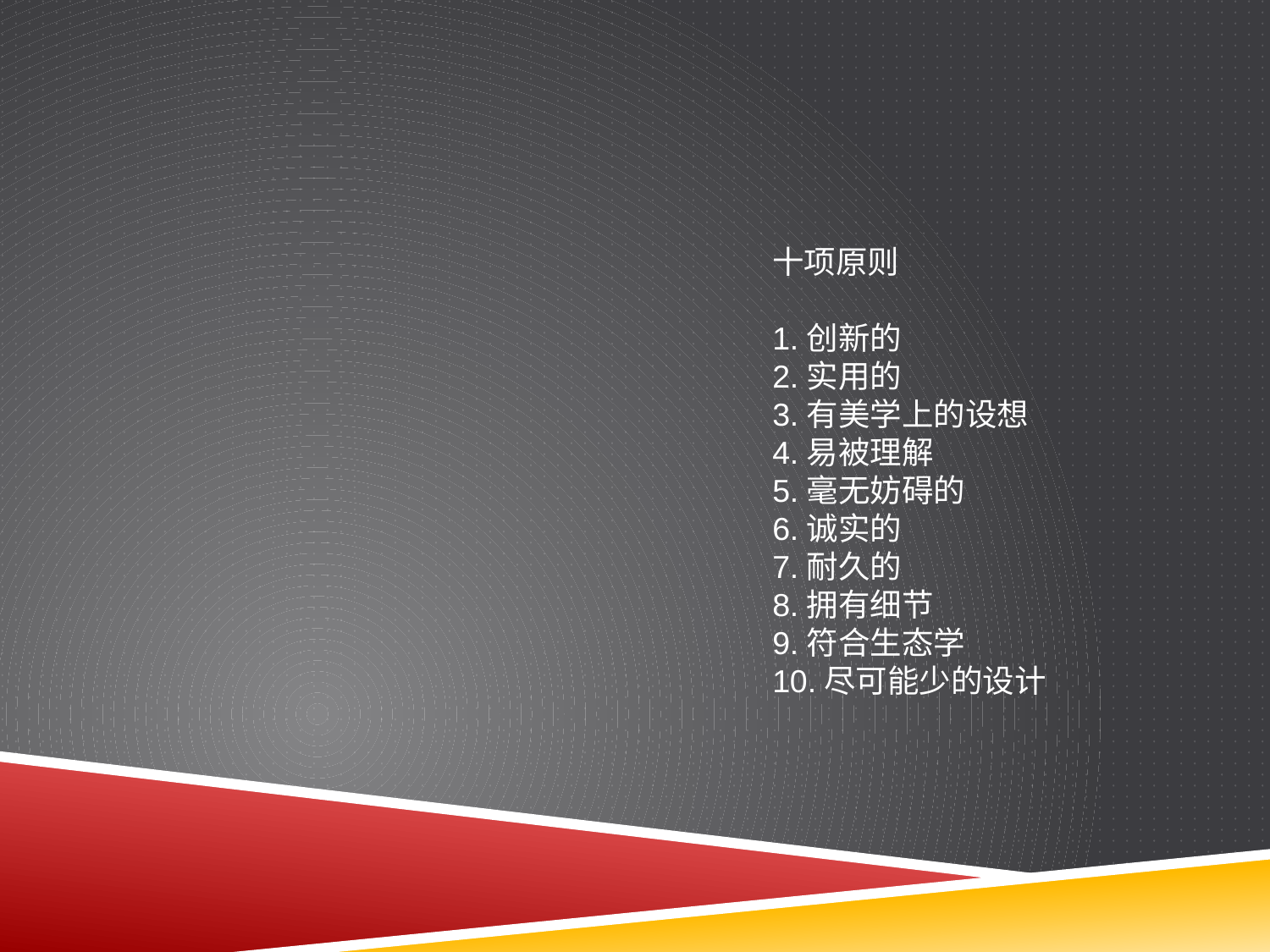

十项原则

1.创新的
2.实用的
3.有美学上的设想
4.易被理解
5.毫无妨碍的
6.诚实的
7.耐久的
8.拥有细节
9.符合生态学
10.尽可能少的设计